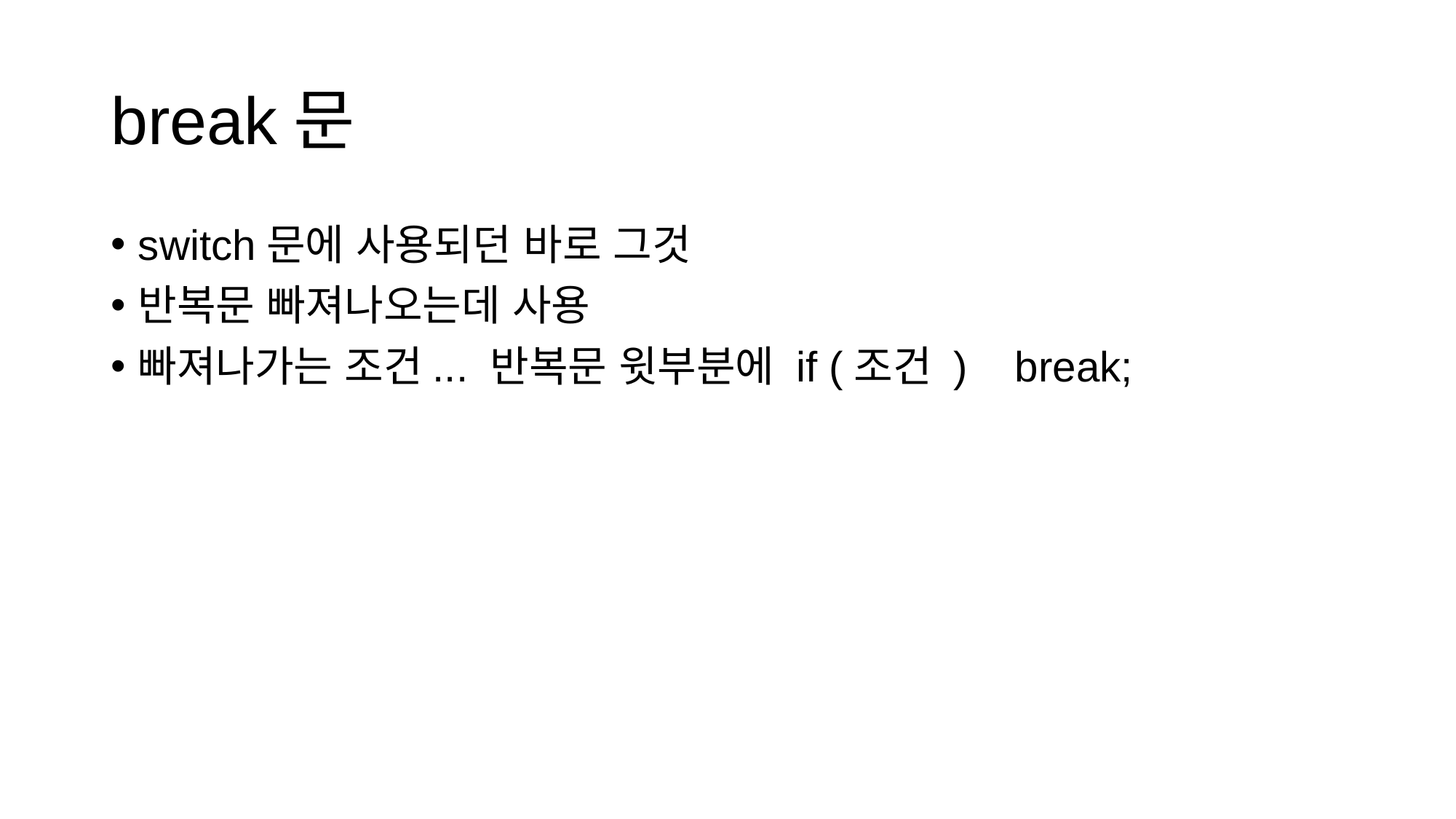

# break문
switch문에 사용되던 바로 그것
반복문 빠져나오는데 사용
빠져나가는 조건... 반복문 윗부분에 if (조건 )    break;